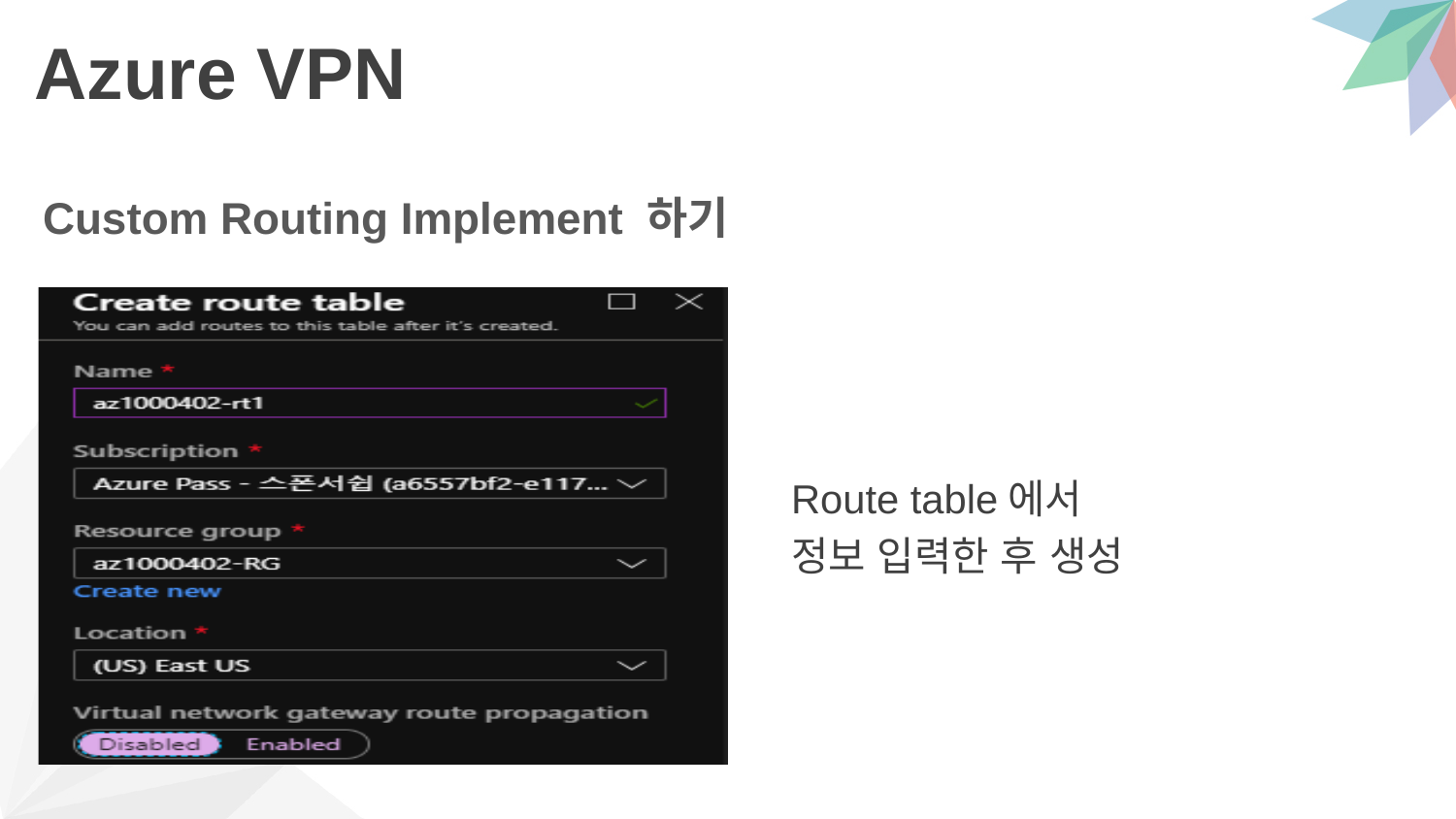

# Azure VPN
Custom Routing Implement 하기

Route table에서
정보 입력한 후 생성